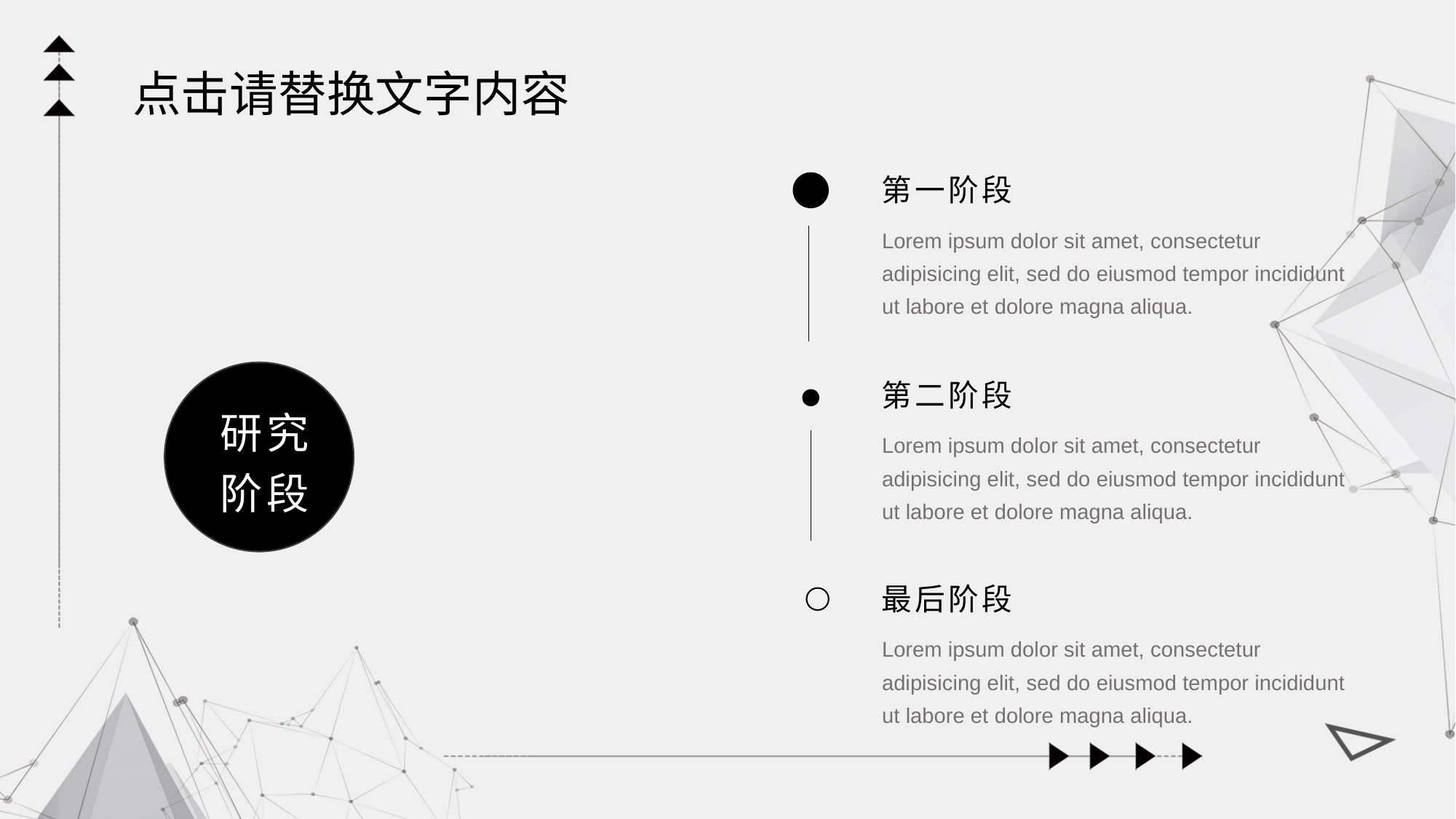

点击请替换文字内容
第一阶段

Lorem ipsum dolor sit amet, consectetur adipisicing elit, sed do eiusmod tempor incididunt ut labore et dolore magna aliqua.
研究
阶段

第二阶段

Lorem ipsum dolor sit amet, consectetur adipisicing elit, sed do eiusmod tempor incididunt ut labore et dolore magna aliqua.
最后阶段

Lorem ipsum dolor sit amet, consectetur adipisicing elit, sed do eiusmod tempor incididunt ut labore et dolore magna aliqua.